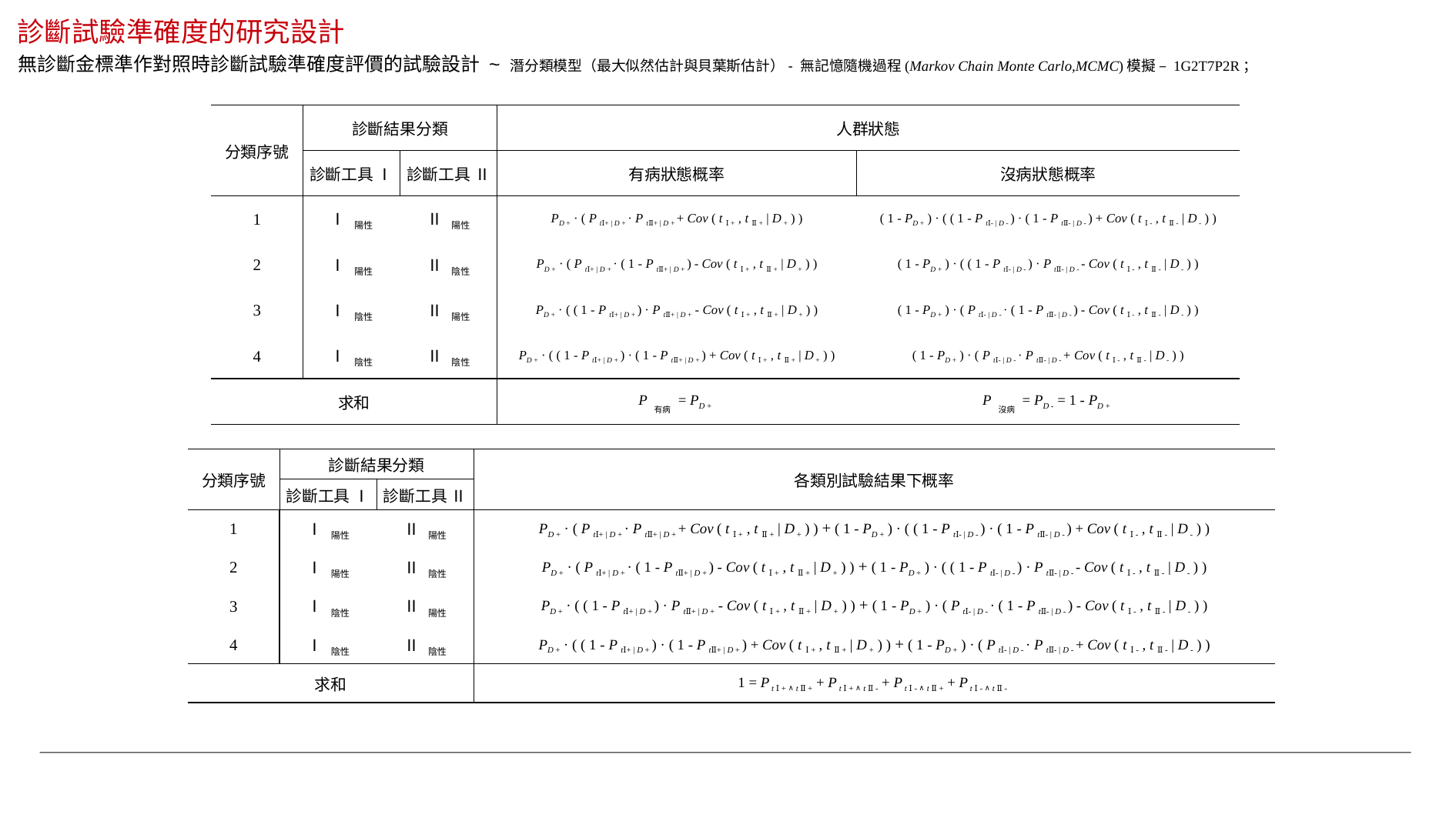

診斷試驗準確度的研究設計
無診斷金標準作對照時診斷試驗準確度評價的試驗設計 ~ 潛分類模型（最大似然估計與貝葉斯估計）- 無記憶隨機過程(Markov Chain Monte Carlo,MCMC)模擬 – 1G2T7P2R；
| 分類序號 | 診斷結果分類 |  | 人群狀態 |  |
| --- | --- | --- | --- | --- |
|  | 診斷工具 Ⅰ | 診斷工具 Ⅱ | 有病狀態概率 | 沒病狀態概率 |
| 1 | Ⅰ 陽性 | Ⅱ 陽性 | PD + · ( P tⅠ+ | D + · P tⅡ+ | D + + Cov ( t Ⅰ + , t Ⅱ + | D + ) ) | ( 1 - PD + ) · ( ( 1 - P tⅠ- | D - ) · ( 1 - P tⅡ- | D - ) + Cov ( t Ⅰ - , t Ⅱ - | D - ) ) |
| 2 | Ⅰ 陽性 | Ⅱ 陰性 | PD + · ( P tⅠ+ | D + · ( 1 - P tⅡ+ | D + ) - Cov ( t Ⅰ + , t Ⅱ + | D + ) ) | ( 1 - PD + ) · ( ( 1 - P tⅠ- | D - ) · P tⅡ- | D - - Cov ( t Ⅰ - , t Ⅱ - | D - ) ) |
| 3 | Ⅰ 陰性 | Ⅱ 陽性 | PD + · ( ( 1 - P tⅠ+ | D + ) · P tⅡ+ | D + - Cov ( t Ⅰ + , t Ⅱ + | D + ) ) | ( 1 - PD + ) · ( P tⅠ- | D - · ( 1 - P tⅡ- | D - ) - Cov ( t Ⅰ - , t Ⅱ - | D - ) ) |
| 4 | Ⅰ 陰性 | Ⅱ 陰性 | PD + · ( ( 1 - P tⅠ+ | D + ) · ( 1 - P tⅡ+ | D + ) + Cov ( t Ⅰ + , t Ⅱ + | D + ) ) | ( 1 - PD + ) · ( P tⅠ- | D - · P tⅡ- | D - + Cov ( t Ⅰ - , t Ⅱ - | D - ) ) |
| 求和 |  |  | P 有病 = PD + | P 沒病 = PD - = 1 - PD + |
| 分類序號 | 診斷結果分類 |  | 各類別試驗結果下概率 |
| --- | --- | --- | --- |
|  | 診斷工具 Ⅰ | 診斷工具 Ⅱ |  |
| 1 | Ⅰ 陽性 | Ⅱ 陽性 | PD + · ( P tⅠ+ | D + · P tⅡ+ | D + + Cov ( t Ⅰ + , t Ⅱ + | D + ) ) + ( 1 - PD + ) · ( ( 1 - P tⅠ- | D - ) · ( 1 - P tⅡ- | D - ) + Cov ( t Ⅰ - , t Ⅱ - | D - ) ) |
| 2 | Ⅰ 陽性 | Ⅱ 陰性 | PD + · ( P tⅠ+ | D + · ( 1 - P tⅡ+ | D + ) - Cov ( t Ⅰ + , t Ⅱ + | D + ) ) + ( 1 - PD + ) · ( ( 1 - P tⅠ- | D - ) · P tⅡ- | D - - Cov ( t Ⅰ - , t Ⅱ - | D - ) ) |
| 3 | Ⅰ 陰性 | Ⅱ 陽性 | PD + · ( ( 1 - P tⅠ+ | D + ) · P tⅡ+ | D + - Cov ( t Ⅰ + , t Ⅱ + | D + ) ) + ( 1 - PD + ) · ( P tⅠ- | D - · ( 1 - P tⅡ- | D - ) - Cov ( t Ⅰ - , t Ⅱ - | D - ) ) |
| 4 | Ⅰ 陰性 | Ⅱ 陰性 | PD + · ( ( 1 - P tⅠ+ | D + ) · ( 1 - P tⅡ+ | D + ) + Cov ( t Ⅰ + , t Ⅱ + | D + ) ) + ( 1 - PD + ) · ( P tⅠ- | D - · P tⅡ- | D - + Cov ( t Ⅰ - , t Ⅱ - | D - ) ) |
| 求和 |  |  | 1 = P t Ⅰ + ∧ t Ⅱ + + P t Ⅰ + ∧ t Ⅱ - + P t Ⅰ - ∧ t Ⅱ + + P t Ⅰ - ∧ t Ⅱ - |